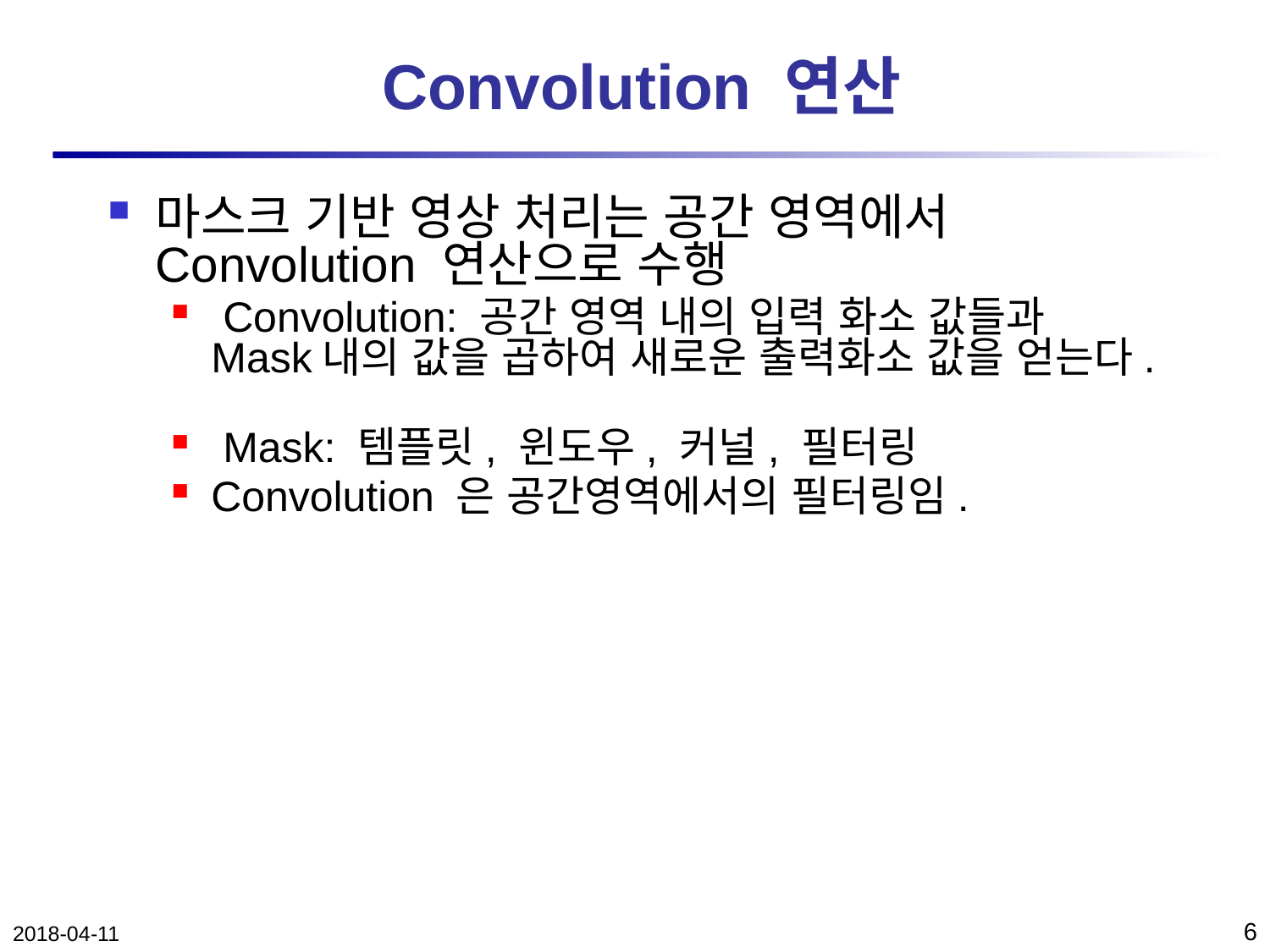

# Convolution 연산
마스크 기반 영상 처리는 공간 영역에서 Convolution 연산으로 수행
 Convolution: 공간 영역 내의 입력 화소 값들과 Mask내의 값을 곱하여 새로운 출력화소 값을 얻는다.
 Mask: 템플릿, 윈도우, 커널, 필터링
Convolution 은 공간영역에서의 필터링임.
2018-04-11
6